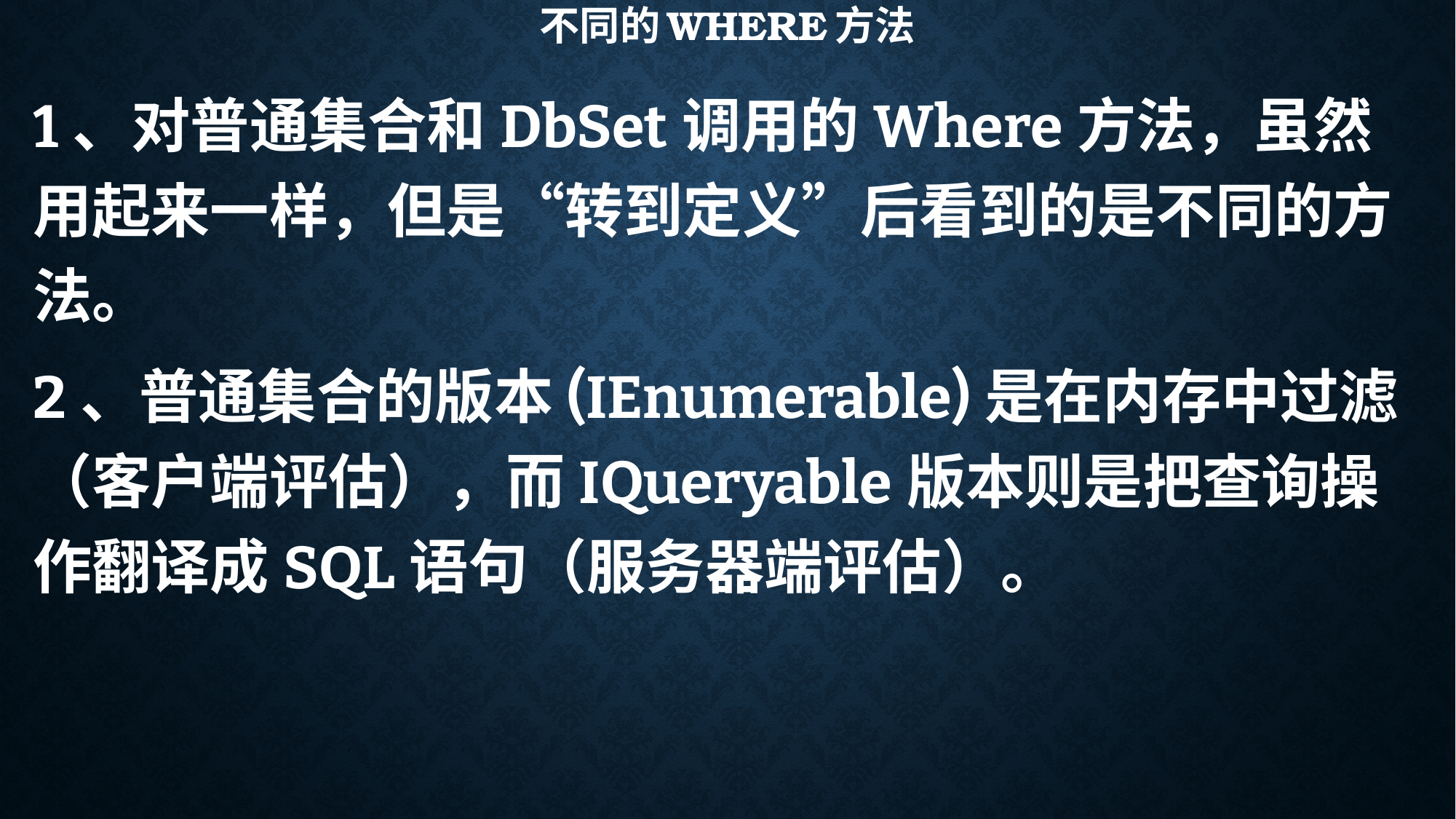

# 不同的Where方法
1、对普通集合和DbSet调用的Where方法，虽然用起来一样，但是“转到定义”后看到的是不同的方法。
2、普通集合的版本(IEnumerable)是在内存中过滤（客户端评估），而IQueryable版本则是把查询操作翻译成SQL语句（服务器端评估）。